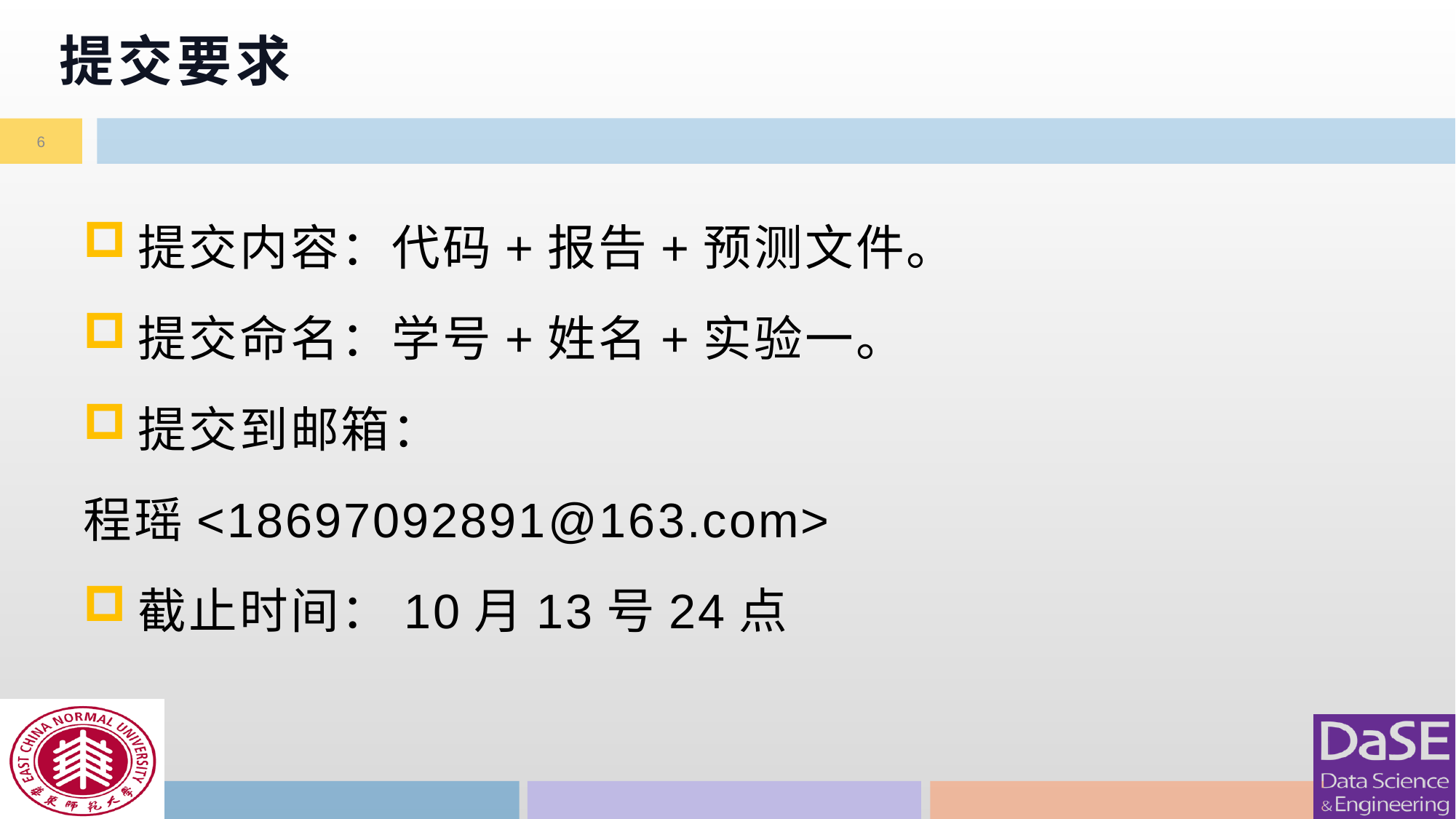

# 提交要求
6
提交内容：代码+报告+预测文件。
提交命名：学号+姓名+实验一。
提交到邮箱：
程瑶<18697092891@163.com>
截止时间：10月13号24点